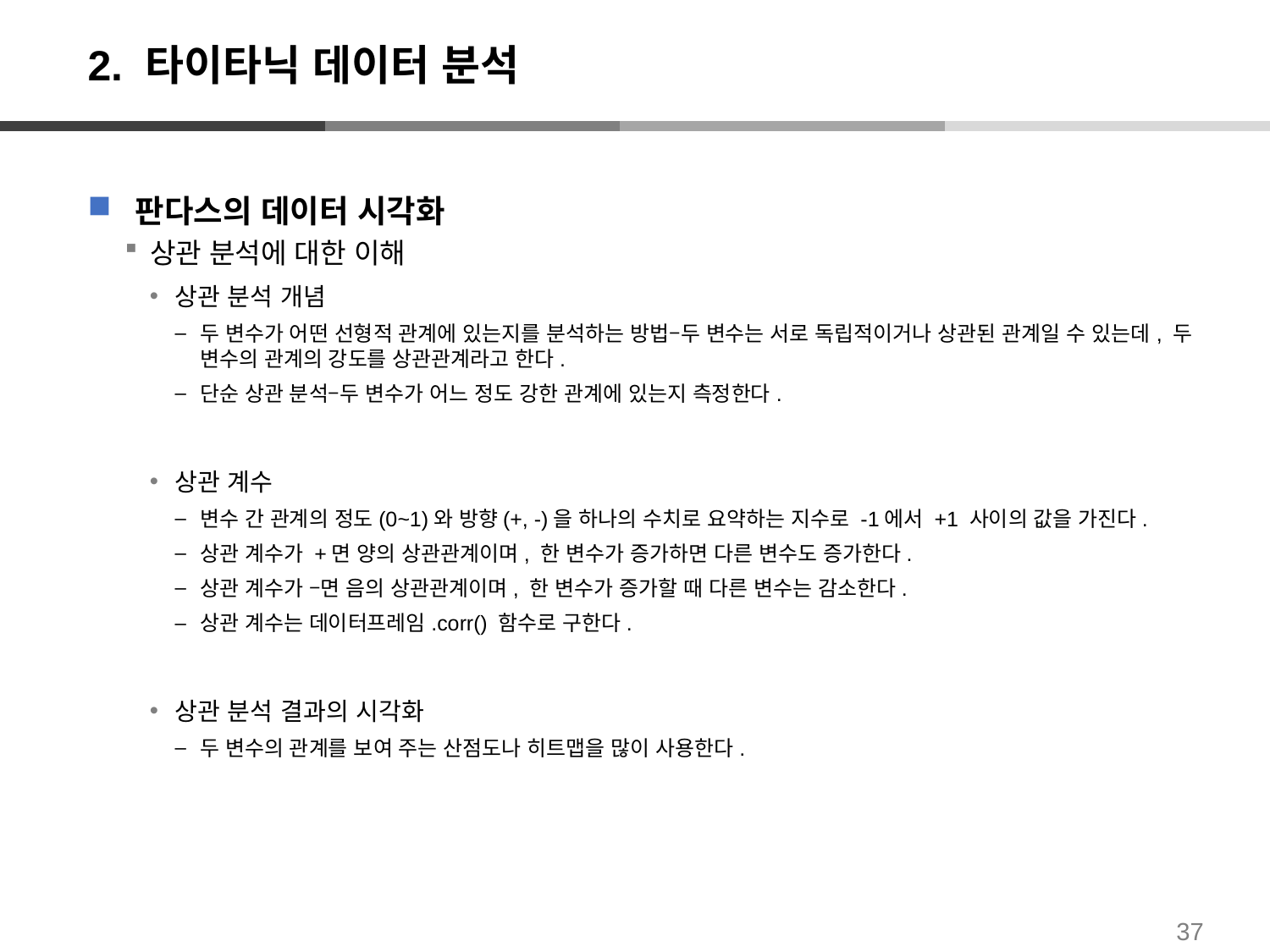

# 2. 타이타닉 데이터 분석
판다스의 데이터 시각화
상관 분석에 대한 이해
상관 분석 개념
두 변수가 어떤 선형적 관계에 있는지를 분석하는 방법–두 변수는 서로 독립적이거나 상관된 관계일 수 있는데, 두 변수의 관계의 강도를 상관관계라고 한다.
단순 상관 분석–두 변수가 어느 정도 강한 관계에 있는지 측정한다.

상관 계수
변수 간 관계의 정도(0~1)와 방향(+, -)을 하나의 수치로 요약하는 지수로 -1에서 +1 사이의 값을 가진다.
상관 계수가 +면 양의 상관관계이며, 한 변수가 증가하면 다른 변수도 증가한다.
상관 계수가 –면 음의 상관관계이며, 한 변수가 증가할 때 다른 변수는 감소한다.
상관 계수는 데이터프레임.corr() 함수로 구한다.

상관 분석 결과의 시각화
두 변수의 관계를 보여 주는 산점도나 히트맵을 많이 사용한다.